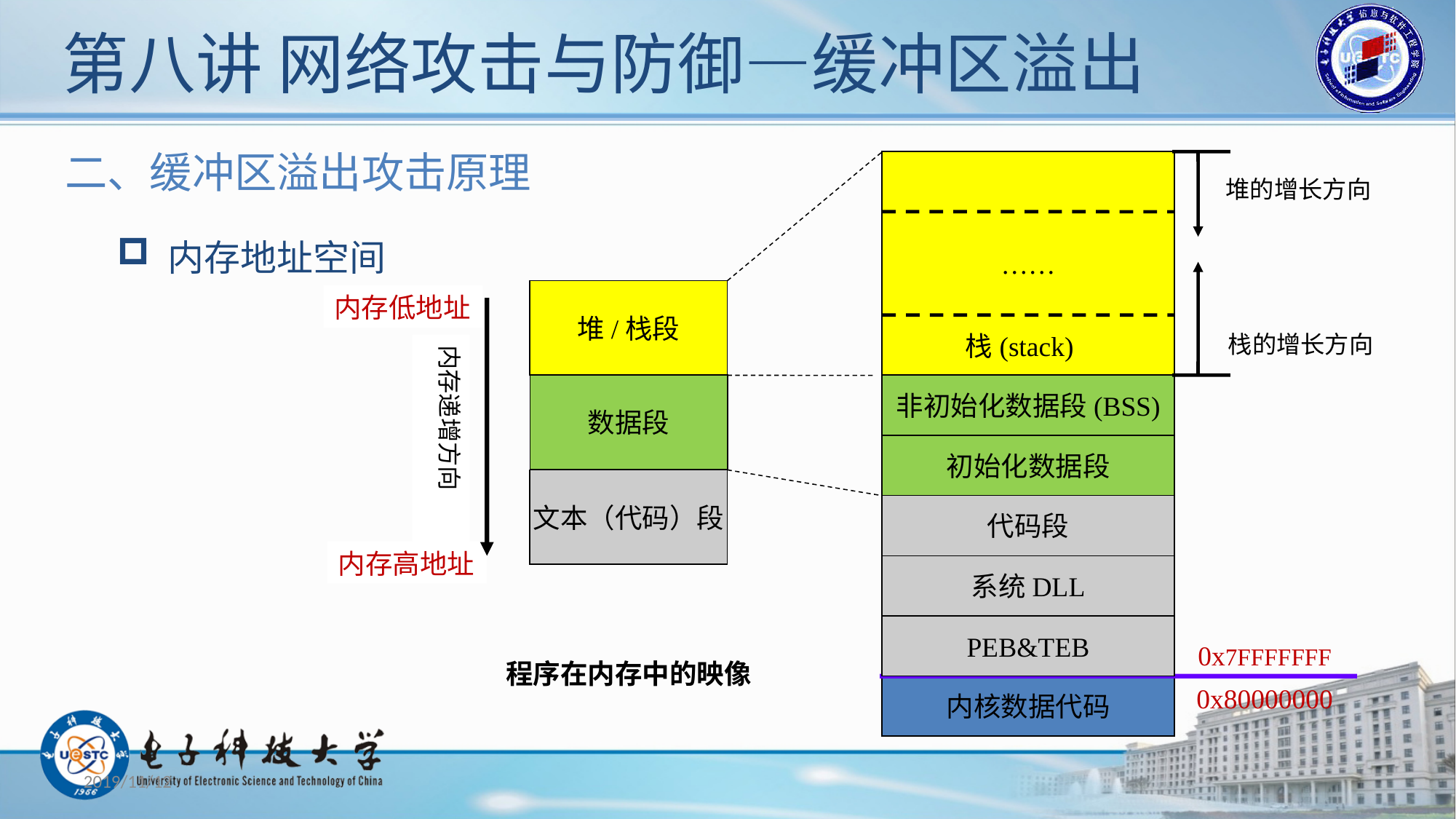

# 第八讲 网络攻击与防御—缓冲区溢出
二、缓冲区溢出攻击原理
……

堆的增长方向

堆/栈段
内存低地址

栈(stack)

栈的增长方向
内存递增方向
数据段
非初始化数据段(BSS)

初始化数据段
文本（代码）段

代码段
内存高地址
系统DLL
PEB&TEB
0x7FFFFFFF
程序在内存中的映像
内核数据代码

0x80000000
 内存地址空间
2019/11/12